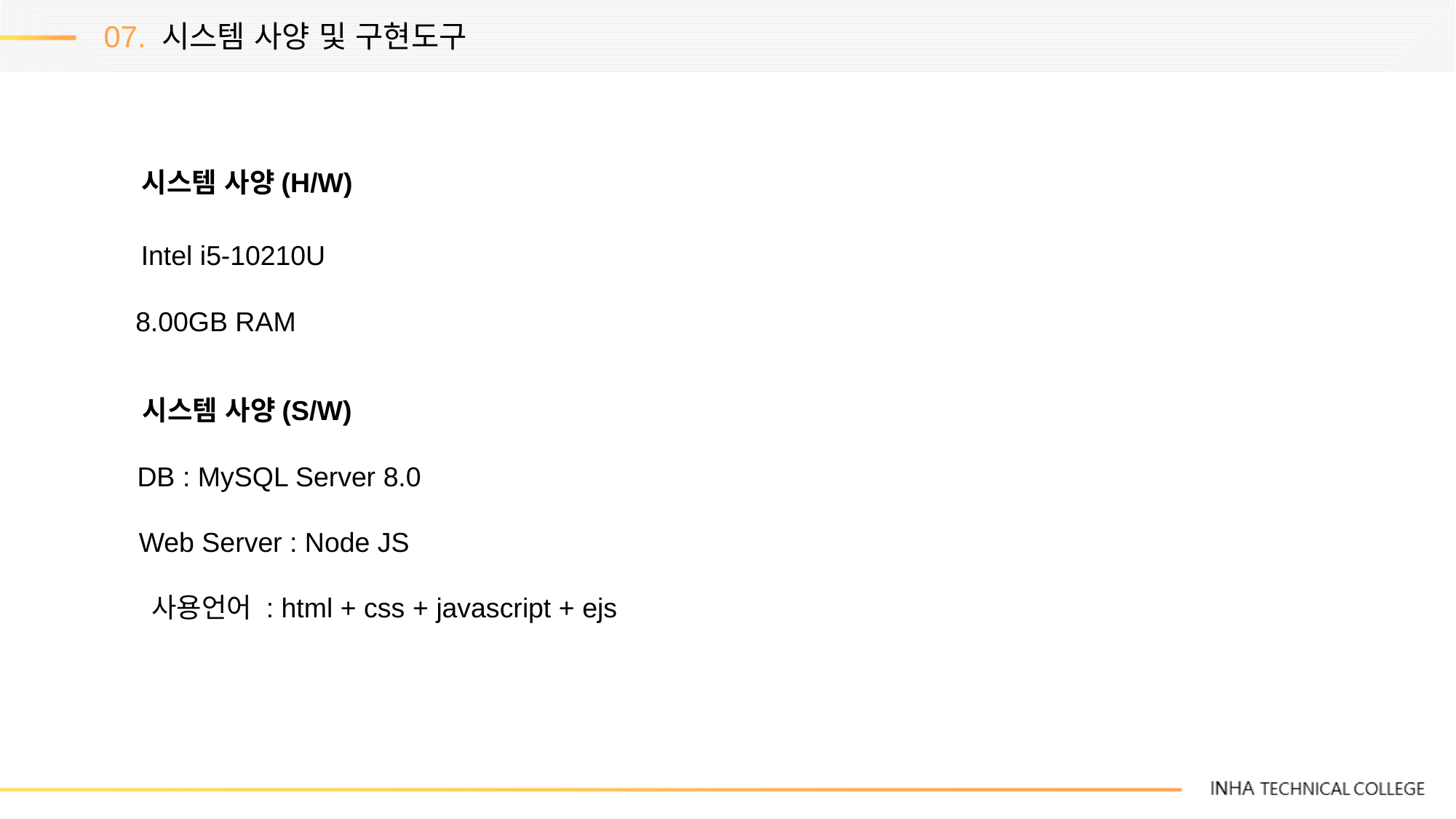

07. 시스템 사양 및 구현도구
시스템 사양(H/W)
Intel i5-10210U
8.00GB RAM
시스템 사양(S/W)
DB : MySQL Server 8.0
Web Server : Node JS
사용언어 : html + css + javascript + ejs